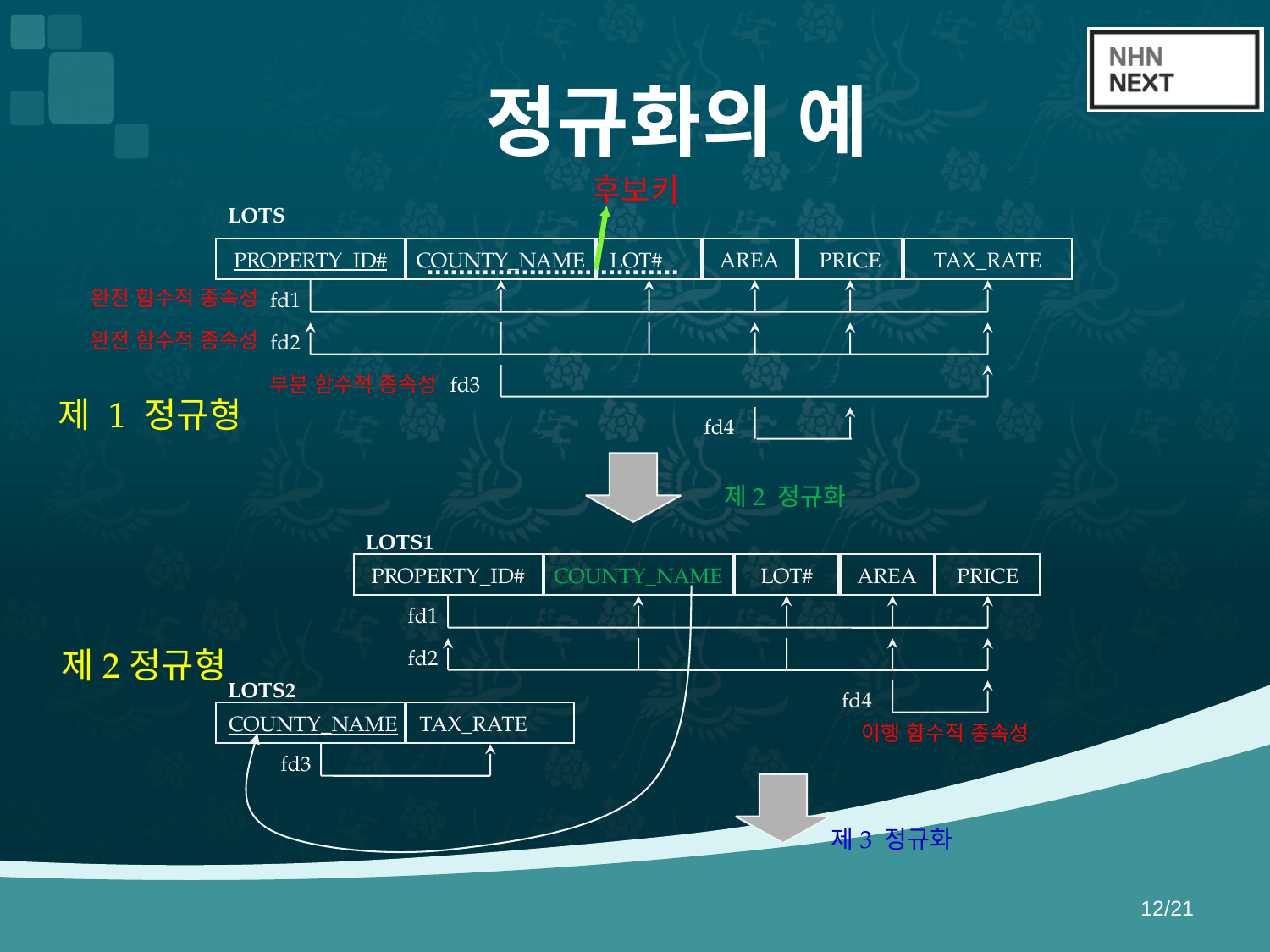

# 정규화의 예
후보키
LOTS

PROPERTY_ID#
COUNTY_NAME
LOT#
AREA
PRICE
TAX_RATE

완전 함수적 종속성
fd1

완전 함수적 종속성
fd2

부분 함수적 종속성
fd3

제 1 정규형

fd4

제2 정규화
LOTS1
PROPERTY_ID#
COUNTY_NAME
LOT#
AREA
PRICE

fd1

제2정규형
fd2

LOTS2

fd4

COUNTY_NAME
TAX_RATE

이행 함수적 종속성
fd3

제3 정규화
12/21